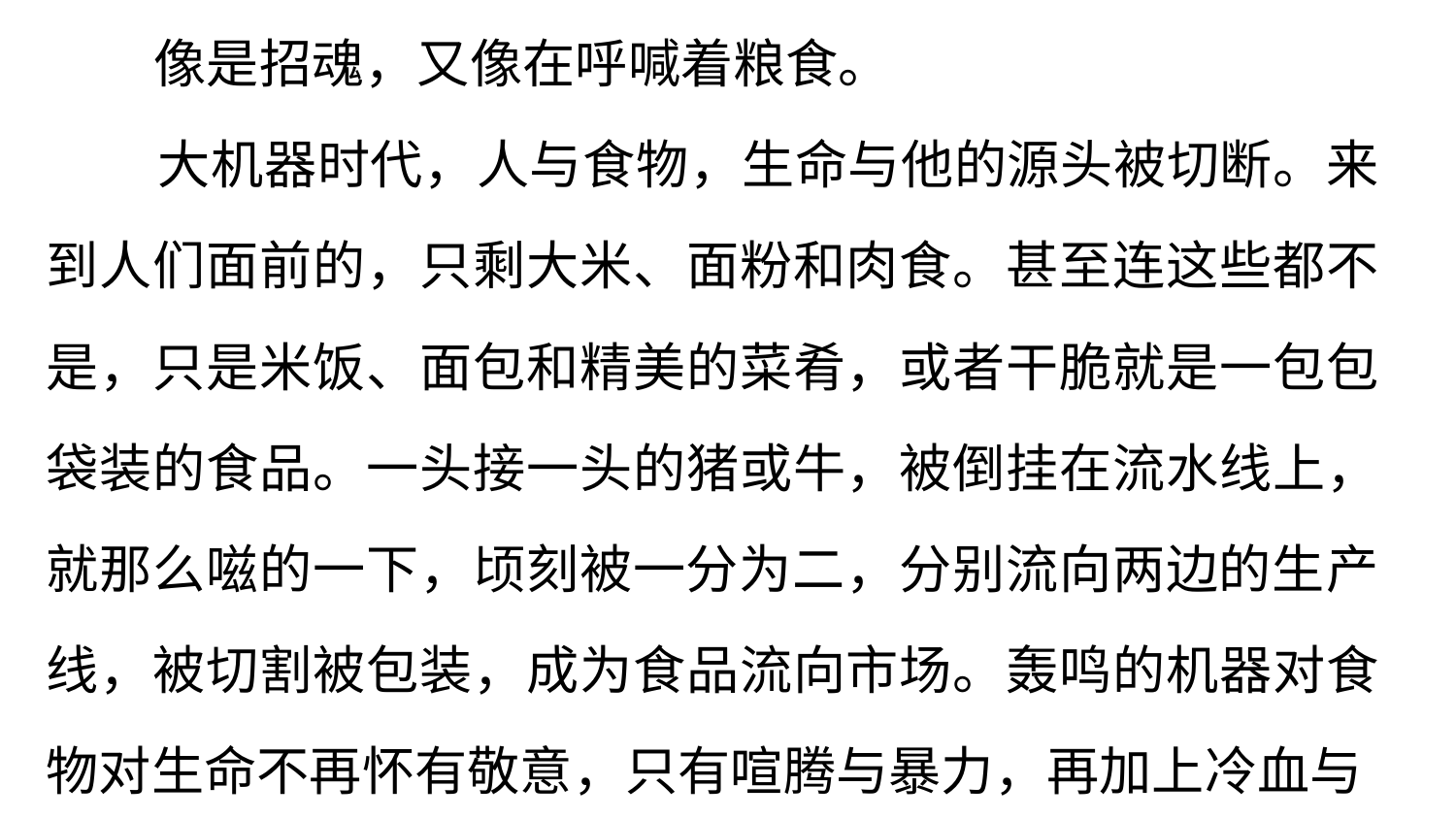

像是招魂，又像在呼喊着粮食。
        大机器时代，人与食物，生命与他的源头被切断。来到人们面前的，只剩大米、面粉和肉食。甚至连这些都不是，只是米饭、面包和精美的菜肴，或者干脆就是一包包袋装的食品。一头接一头的猪或牛，被倒挂在流水线上，就那么嗞的一下，顷刻被一分为二，分别流向两边的生产线，被切割被包装，成为食品流向市场。轰鸣的机器对食物对生命不再怀有敬意，只有喧腾与暴力，再加上冷血与